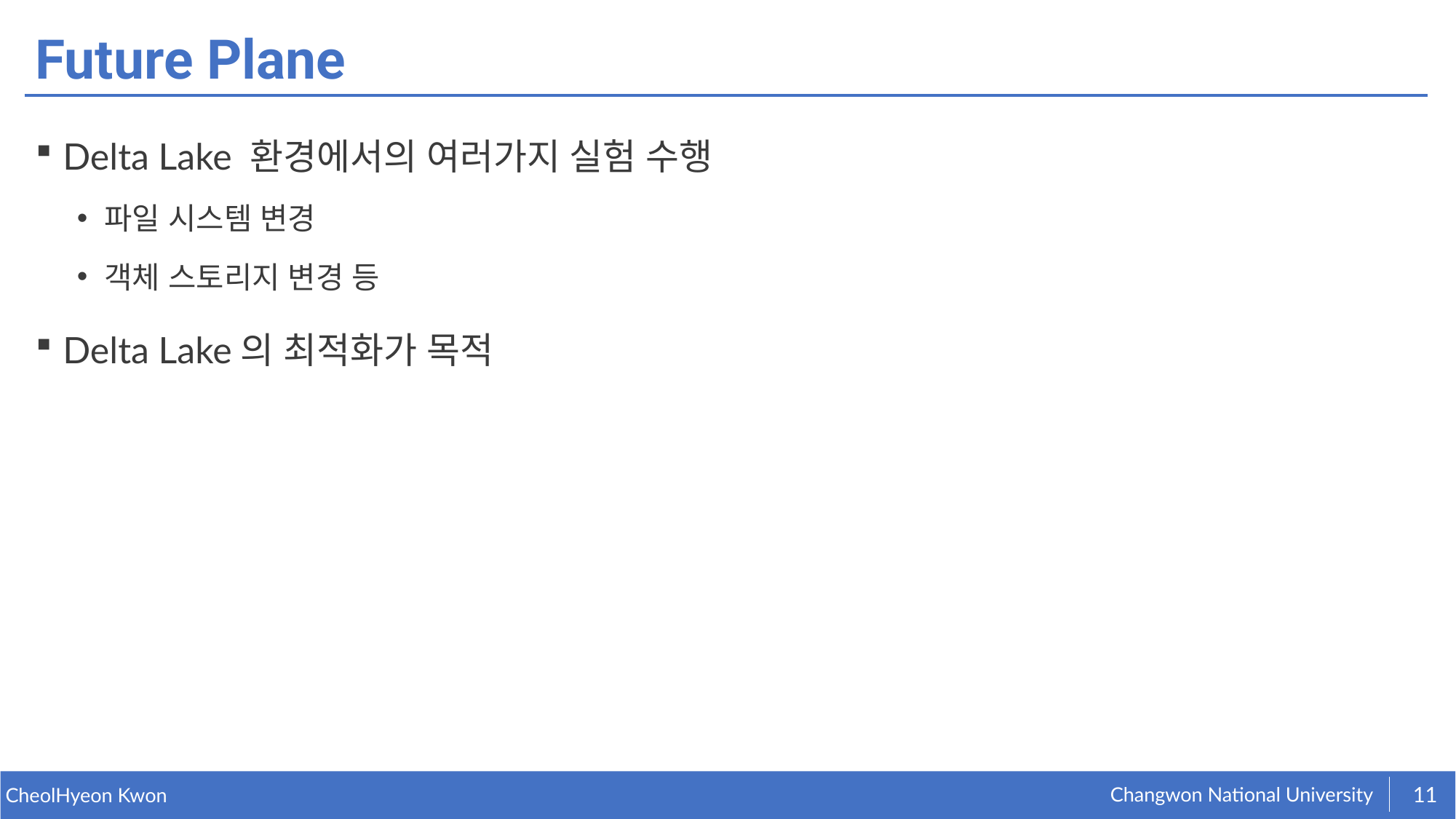

# Future Plane
Delta Lake 환경에서의 여러가지 실험 수행
파일 시스템 변경
객체 스토리지 변경 등
Delta Lake의 최적화가 목적

11